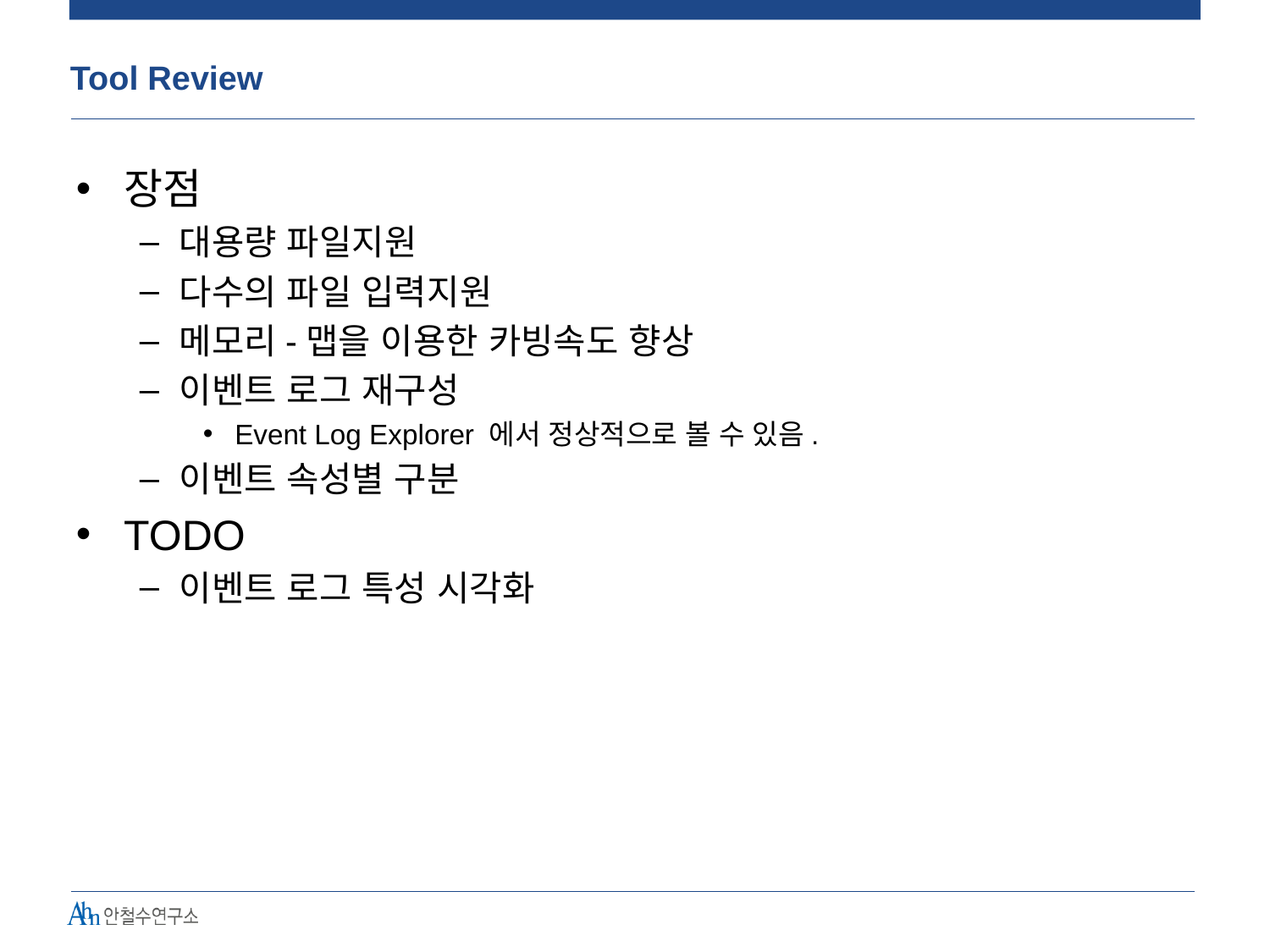

# Tool Review
장점
대용량 파일지원
다수의 파일 입력지원
메모리-맵을 이용한 카빙속도 향상
이벤트 로그 재구성
Event Log Explorer 에서 정상적으로 볼 수 있음.
이벤트 속성별 구분
TODO
이벤트 로그 특성 시각화